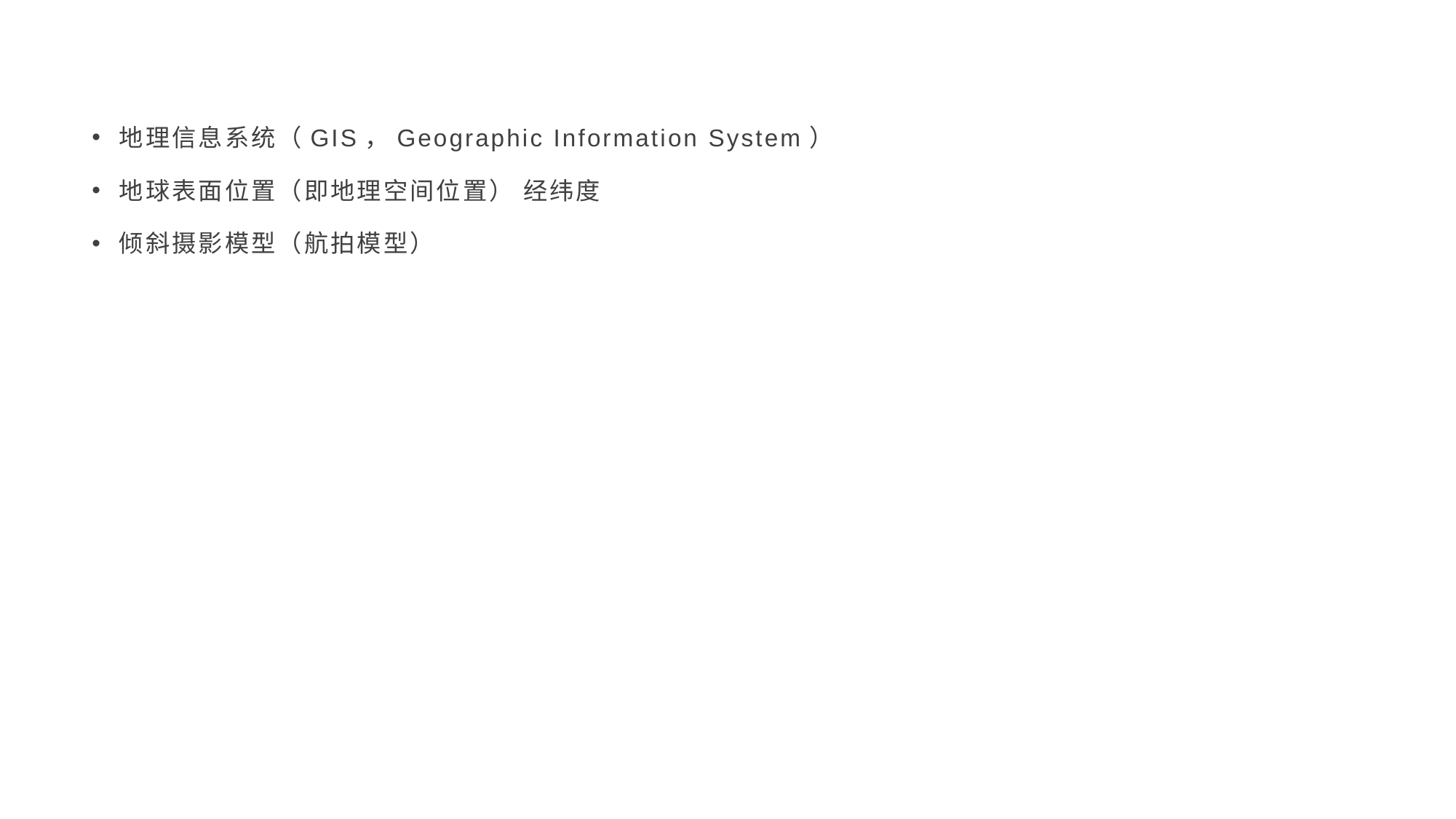

#
地理信息系统（GIS，Geographic Information System）
地球表面位置（即地理空间位置） 经纬度
倾斜摄影模型（航拍模型）